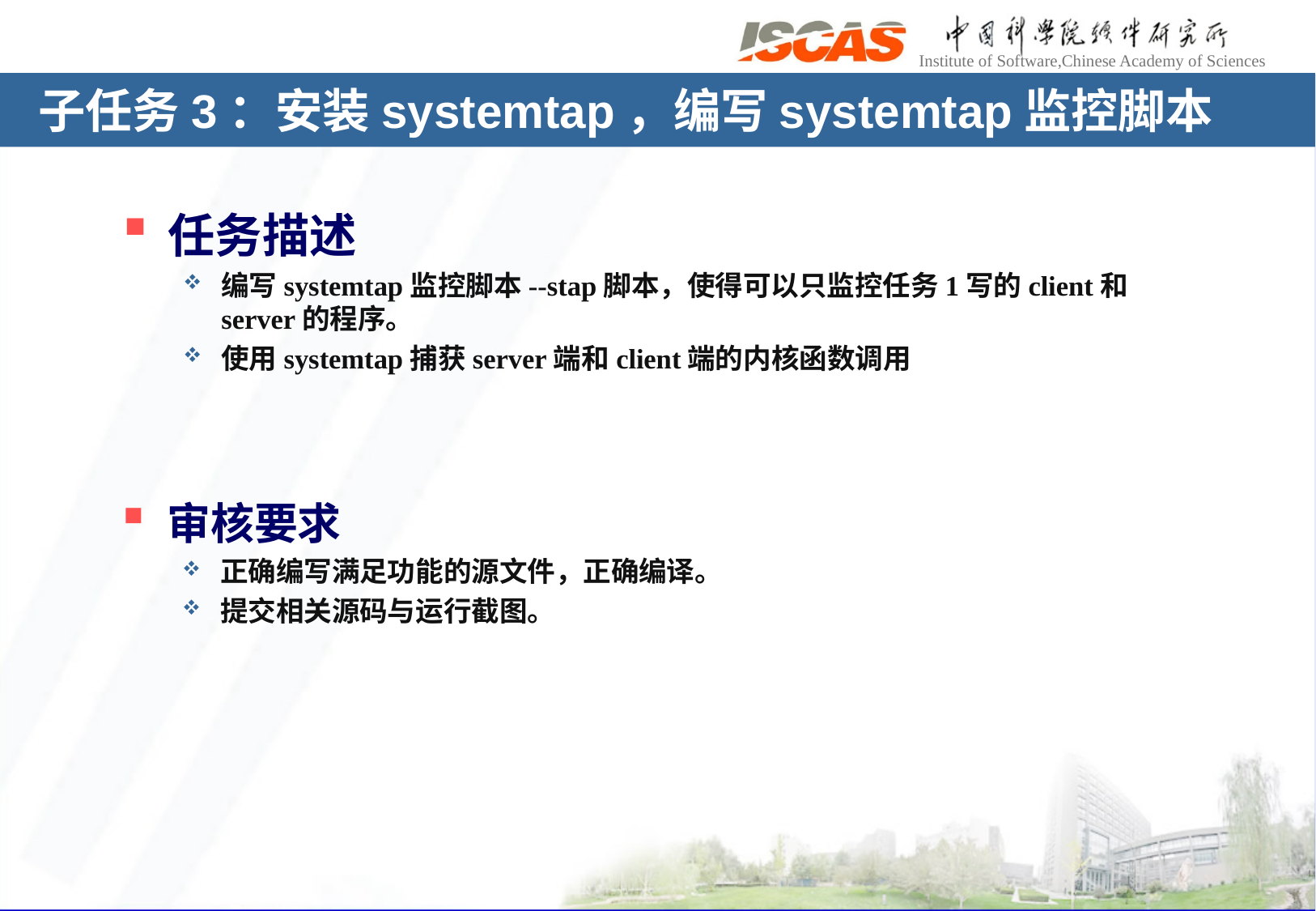

# 子任务3：安装systemtap，编写systemtap监控脚本
任务描述
编写systemtap监控脚本--stap脚本，使得可以只监控任务1写的client和server的程序。
使用systemtap捕获server端和client端的内核函数调用
审核要求
正确编写满足功能的源文件，正确编译。
提交相关源码与运行截图。